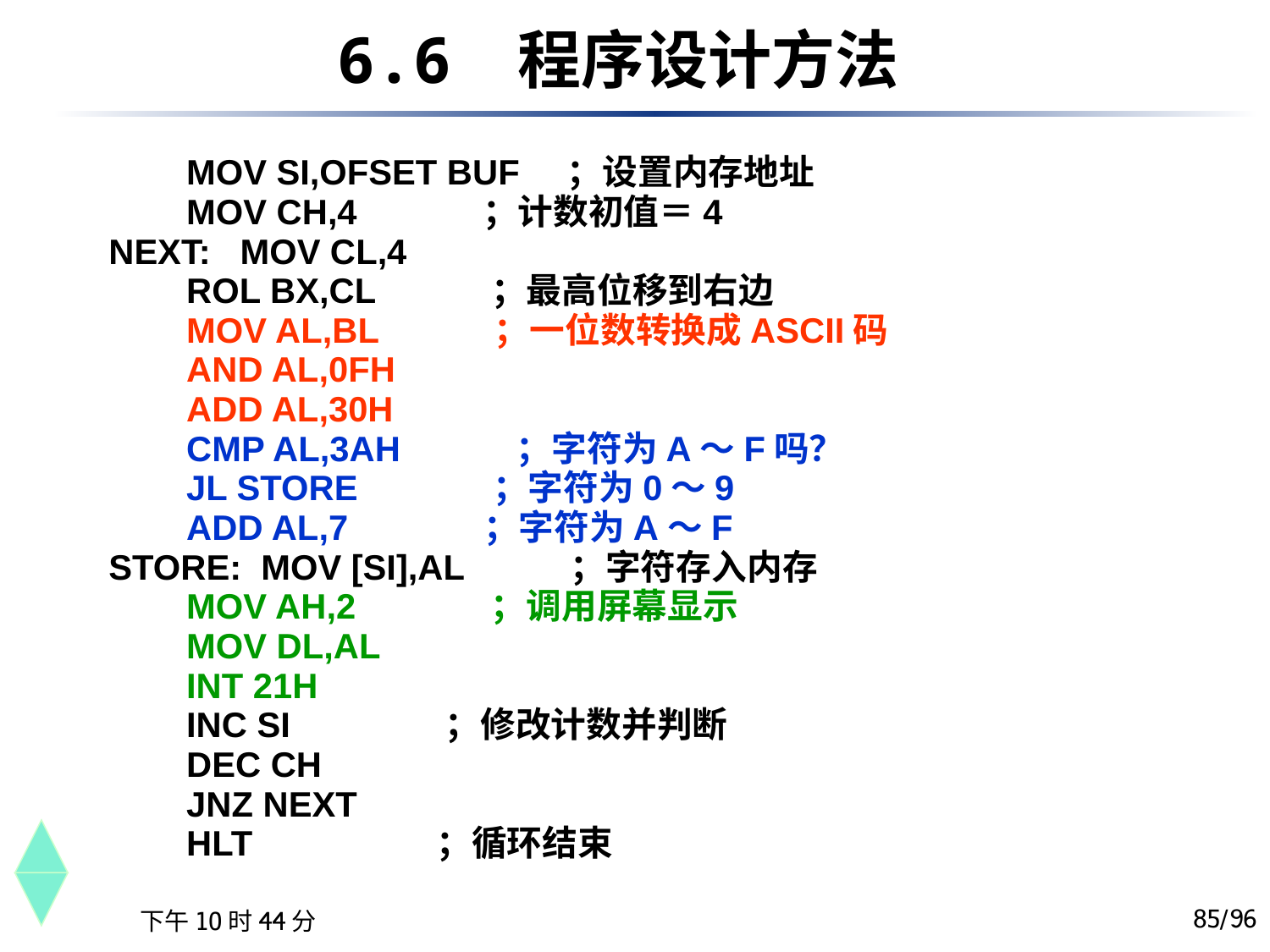

6.6	 程序设计方法
        MOV SI,OFSET BUF    ；设置内存地址
        MOV CH,4            ；计数初值＝4
NEXT:   MOV CL,4
        ROL BX,CL           ；最高位移到右边
        MOV AL,BL           ；一位数转换成ASCII码
        AND AL,0FH
        ADD AL,30H
        CMP AL,3AH           ；字符为A～F吗？
        JL STORE             ；字符为0～9
        ADD AL,7             ；字符为A～F
STORE:  MOV [SI],AL          ；字符存入内存
        MOV AH,2             ；调用屏幕显示
        MOV DL,AL
        INT 21H
        INC SI               ；修改计数并判断
        DEC CH
        JNZ NEXT
        HLT                  ；循环结束
85/96
下午10时44分